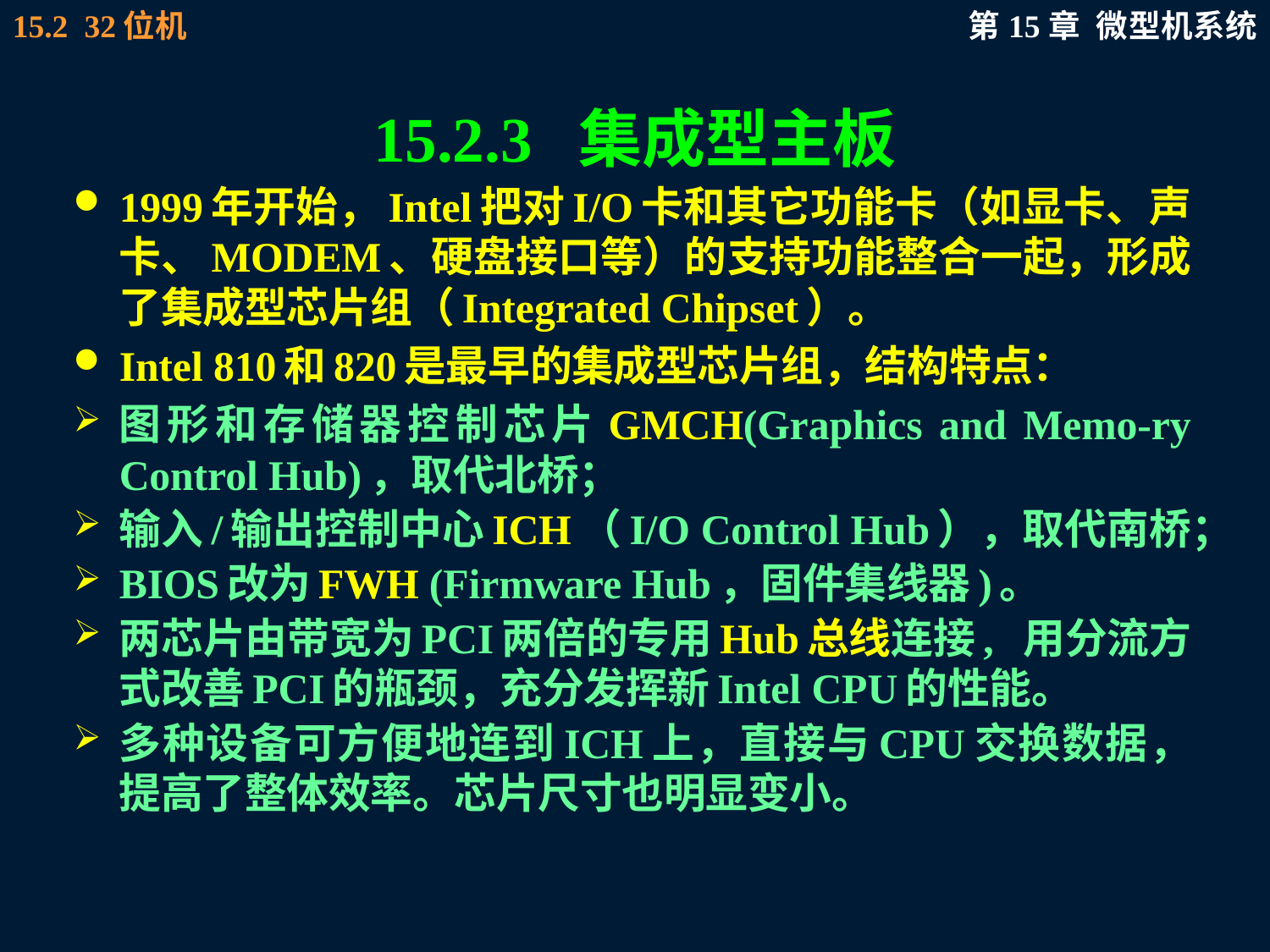

# 15.2.3  集成型主板
1999年开始，Intel把对I/O卡和其它功能卡（如显卡、声卡、MODEM、硬盘接口等）的支持功能整合一起，形成了集成型芯片组（Integrated Chipset）。
Intel 810和820是最早的集成型芯片组，结构特点：
图形和存储器控制芯片GMCH(Graphics and Memo-ry Control Hub)，取代北桥；
输入/输出控制中心ICH（I/O Control Hub），取代南桥；
BIOS改为FWH (Firmware Hub，固件集线器)。
两芯片由带宽为PCI两倍的专用Hub总线连接,  用分流方式改善PCI的瓶颈，充分发挥新Intel CPU的性能。
多种设备可方便地连到ICH上，直接与CPU交换数据，提高了整体效率。芯片尺寸也明显变小。